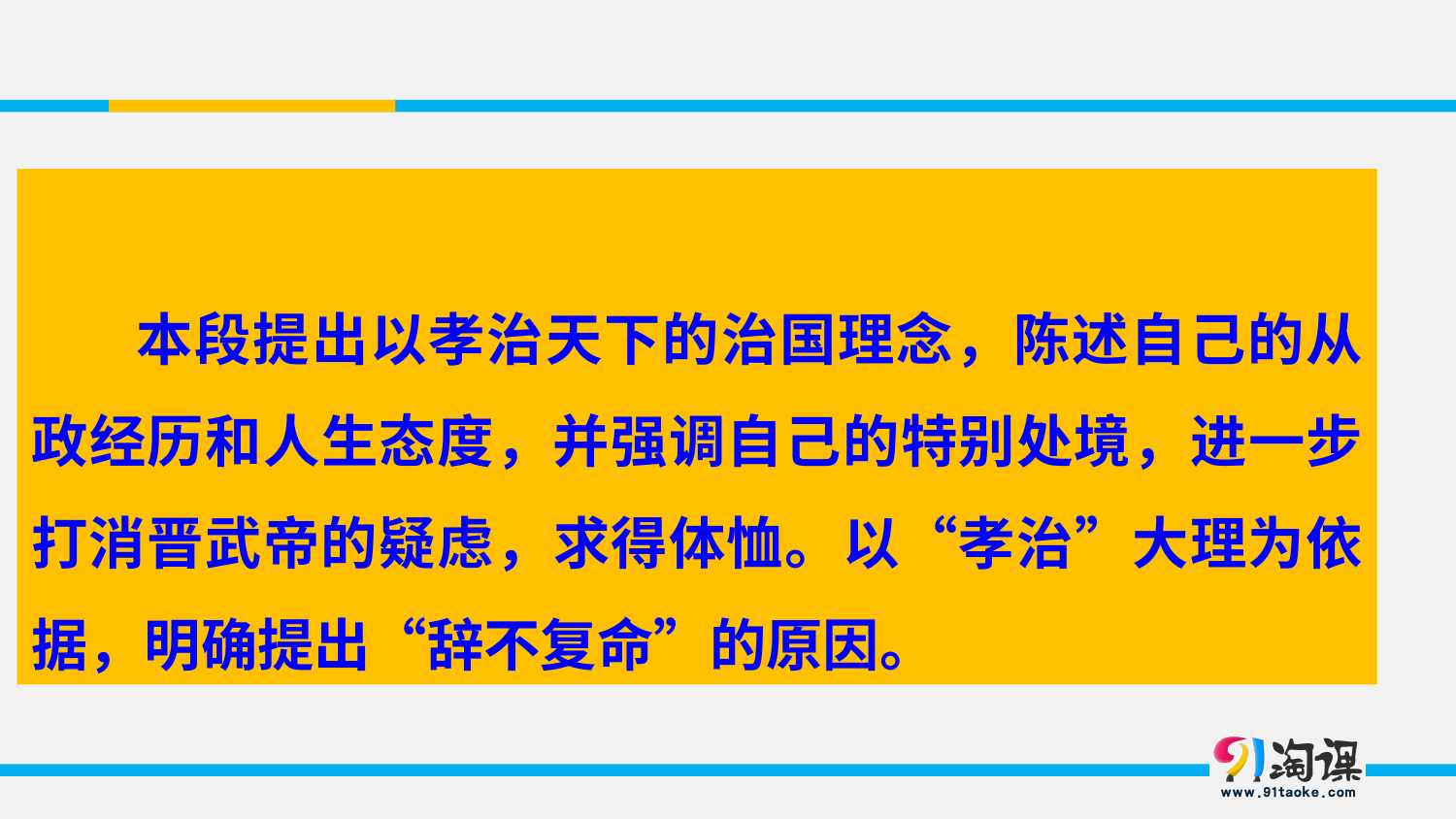

本段提出以孝治天下的治国理念，陈述自己的从政经历和人生态度，并强调自己的特别处境，进一步打消晋武帝的疑虑，求得体恤。以“孝治”大理为依据，明确提出“辞不复命”的原因。